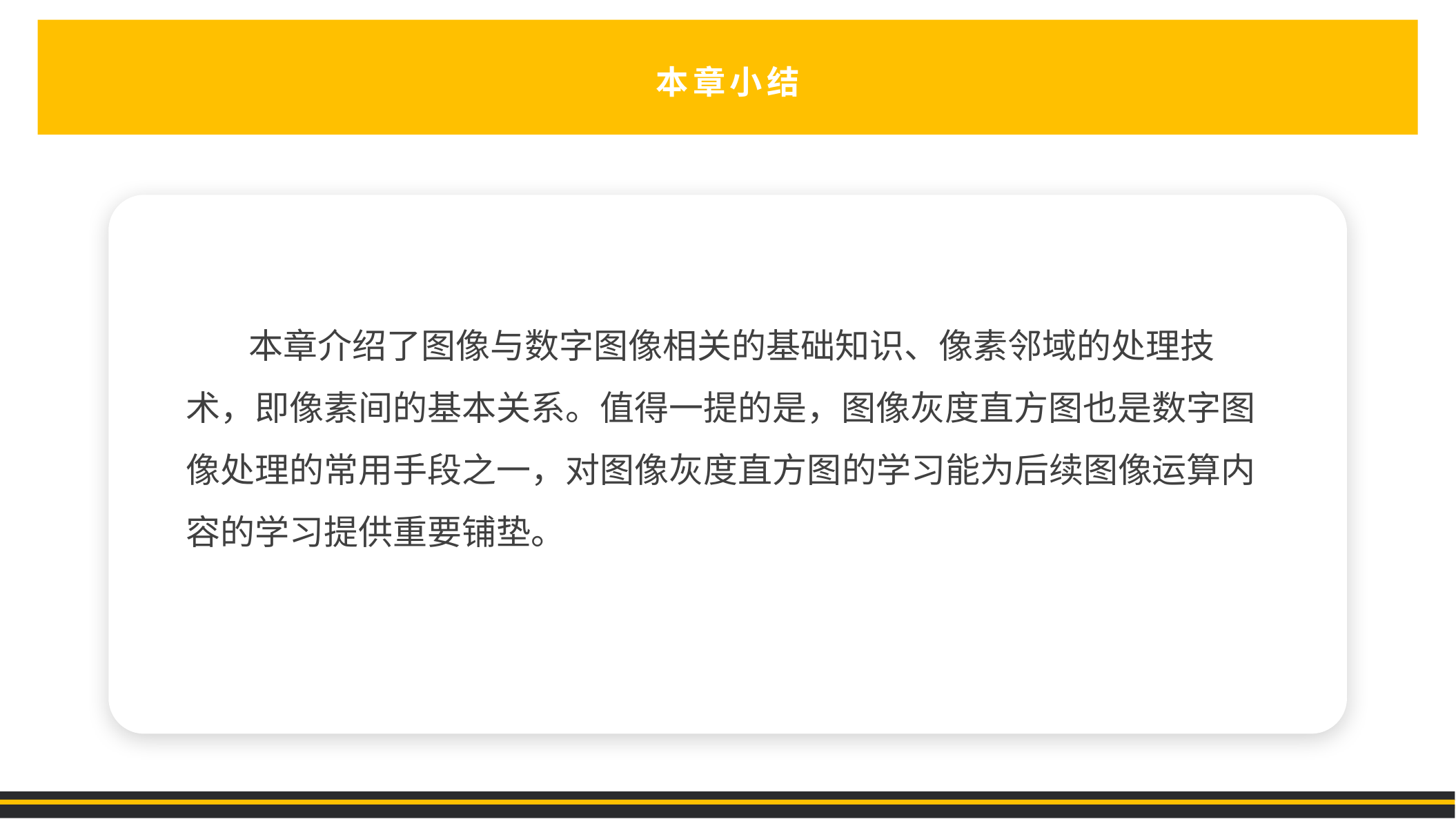

本章小结

       本章介绍了图像与数字图像相关的基础知识、像素邻域的处理技术，即像素间的基本关系。值得一提的是，图像灰度直方图也是数字图像处理的常用手段之一，对图像灰度直方图的学习能为后续图像运算内容的学习提供重要铺垫。